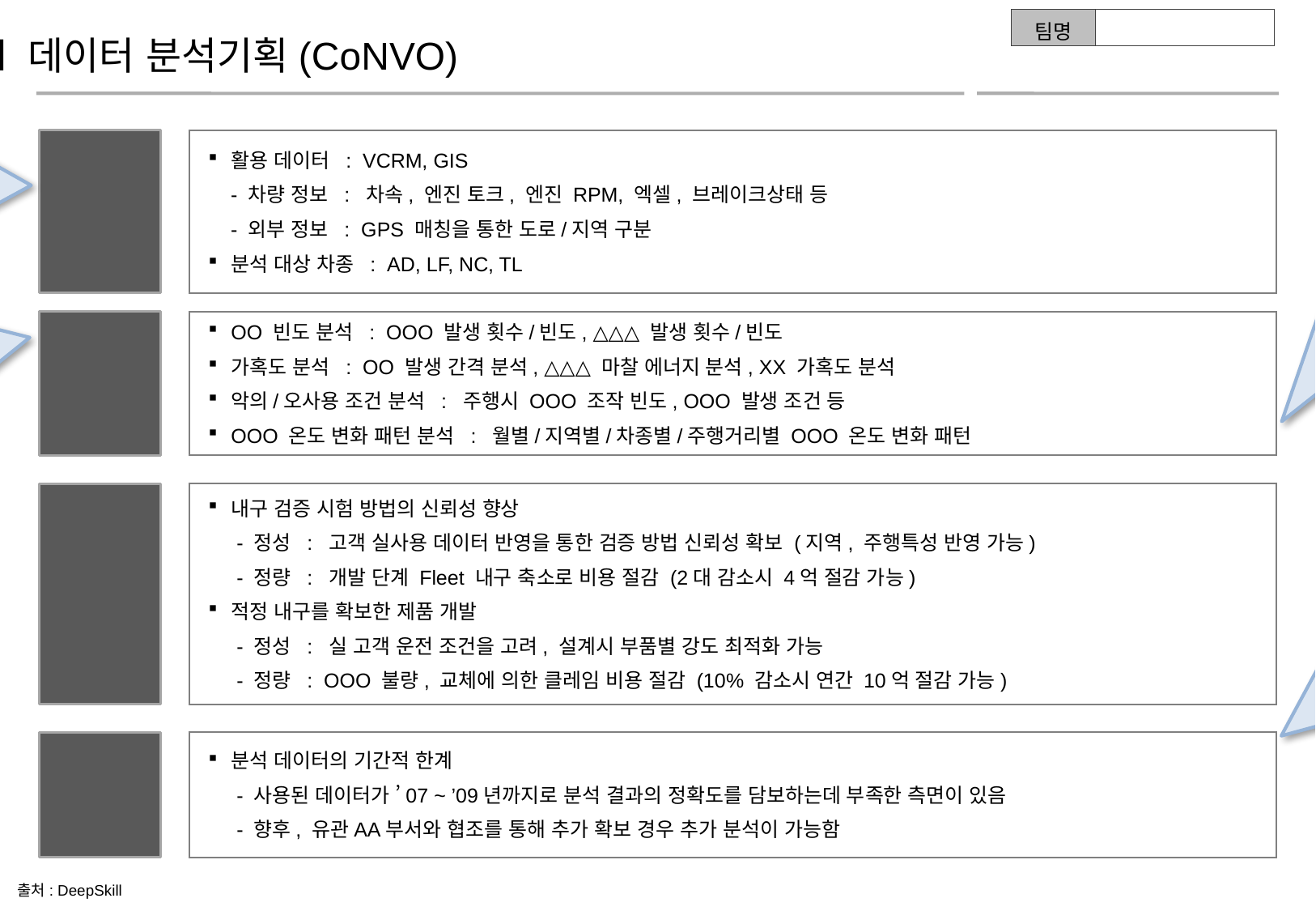

활용데이터는 TO BE에 언급된 분석결론에 활용된 핵심 데이터를 열거
단, ①어떤 데이터(input)로 ②어떤 중간 데이터(throughput)를 만들어 ③어떤 최종 데이터(output)로 판단 할지 까지 기술하면 좋음
나아가, 주요 데이터 출처도 함께 기술하면 더 좋음
기대효과는 앞선 TO BE의 핵심 성과지표(KPI) 선정임
KPI는 크게 정성적 또는 정량적으로 구성되며, 둘 다 ‘이 분석이 조직에 변화를 가져왔다고 무엇으로 증명할 것인가?’에 대한 답임
단, 모든 KPI를 최종 재무지표로 표현할 필요는 없으며 직무 분야별 중간 지수도 충분하며,
더 적극적으로는, 조작적 정의(Operational Definition)로 새로운 개념의 성과 지표를 만들어 기술해도 좋음
만약 모두 여의치 않은 경우, 조직 내 타 부서와의 합의 도출 또는 성과합의를 KPI로 정의할 수도 있음
(예: 분석결과에 따른 AA지표의 전사 분기점검을 정례화 하겠음)
| 팀명 |  |
| --- | --- |
■ 데이터 분석기획(CoNVO)
활용
데이터
활용 데이터  :  VCRM, GIS
    - 차량 정보  :  차속, 엔진 토크, 엔진 RPM, 엑셀, 브레이크상태 등
    - 외부 정보  :  GPS 매칭을 통한 도로/지역 구분
분석 대상 차종  :  AD, LF, NC, TL
분석내용은 주요 데이터 間 어떤 기법을 쓸지를 유기적 관계가 드러나게 기술
나아가, 분석 기법은 ①기초 통계학 분석과 ②고급 컴퓨터공학 분석의 구분이 잘 드러나게 표현하면 더 좋음
(예: OO, △△ 다중회귀분석)
(예: OO 비전 데이터 딥러닝)
분석 내용
OO 빈도 분석  :  OOO 발생 횟수/빈도, △△△ 발생 횟수/빈도
가혹도 분석  :  OO 발생 간격 분석, △△△ 마찰 에너지 분석, XX 가혹도 분석
악의/오사용 조건 분석  :  주행시 OOO 조작 빈도, OOO 발생 조건 등
OOO 온도 변화 패턴 분석  :  월별/지역별/차종별/주행거리별 OOO 온도 변화 패턴
기대 효과
내구 검증 시험 방법의 신뢰성 향상
     - 정성  :  고객 실사용 데이터 반영을 통한 검증 방법 신뢰성 확보 (지역, 주행특성 반영 가능)
     - 정량  :  개발 단계 Fleet 내구 축소로 비용 절감 (2대 감소시 4억 절감 가능)
적정 내구를 확보한 제품 개발
     - 정성  :  실 고객 운전 조건을 고려, 설계시 부품별 강도 최적화 가능
     - 정량  :  OOO 불량, 교체에 의한 클레임 비용 절감 (10% 감소시 연간 10억 절감 가능)
분석의 한계 작성의 목적은 ▶제 3자의 분석결과에 대한 기대치를 조절하고, ▶향후 추가 분석 내용을 자연스럽게 언급하기 위해서임
즉, 분석팀의 분석 역량 부족에 대한 용서를 구하는 기술이 아닌, 현실적 제약 조건으로 ‘더 하고 싶었으나 하지 못했던‘ 분석을 언급 해야함
즉, 분석의 한계 내용이 분석 결론을 아예 무용하게 만드는 경우는 분석의 한계가 아닌, 분석이 실패한 경우임
분석의
한계
분석 데이터의 기간적 한계
     - 사용된 데이터가 ’07 ~ ’09년까지로 분석 결과의 정확도를 담보하는데 부족한 측면이 있음
     - 향후, 유관AA부서와 협조를 통해 추가 확보 경우 추가 분석이 가능함
출처: DeepSkill